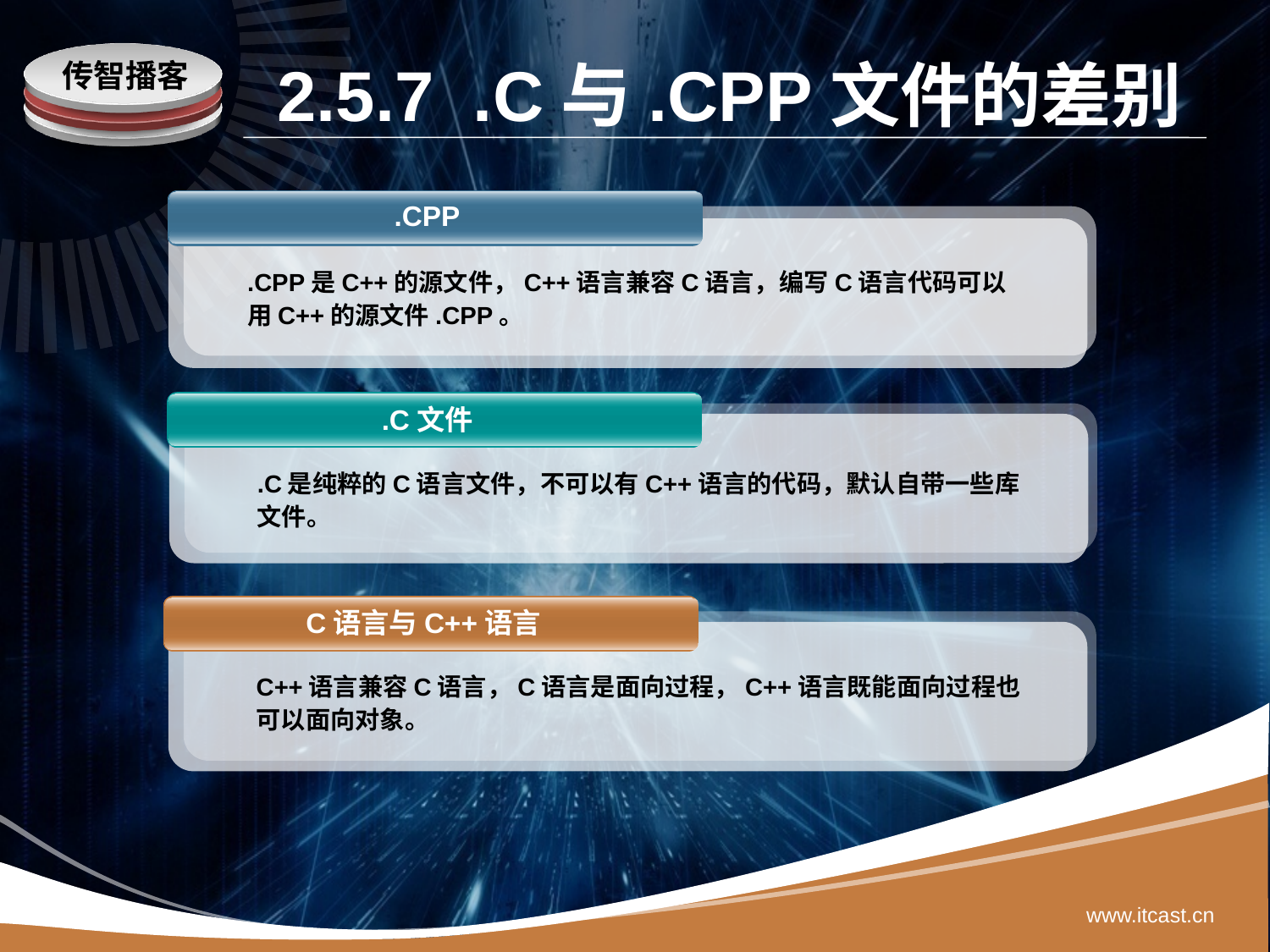

# 2.5.7  .C与.CPP文件的差别

 .CPP

.CPP是C++的源文件，C++语言兼容C语言，编写C语言代码可以用C++的源文件.CPP。

 .C文件

.C是纯粹的C语言文件，不可以有C++语言的代码，默认自带一些库文件。

C语言与C++语言

C++语言兼容C语言，C语言是面向过程，C++语言既能面向过程也可以面向对象。
www.itcast.cn